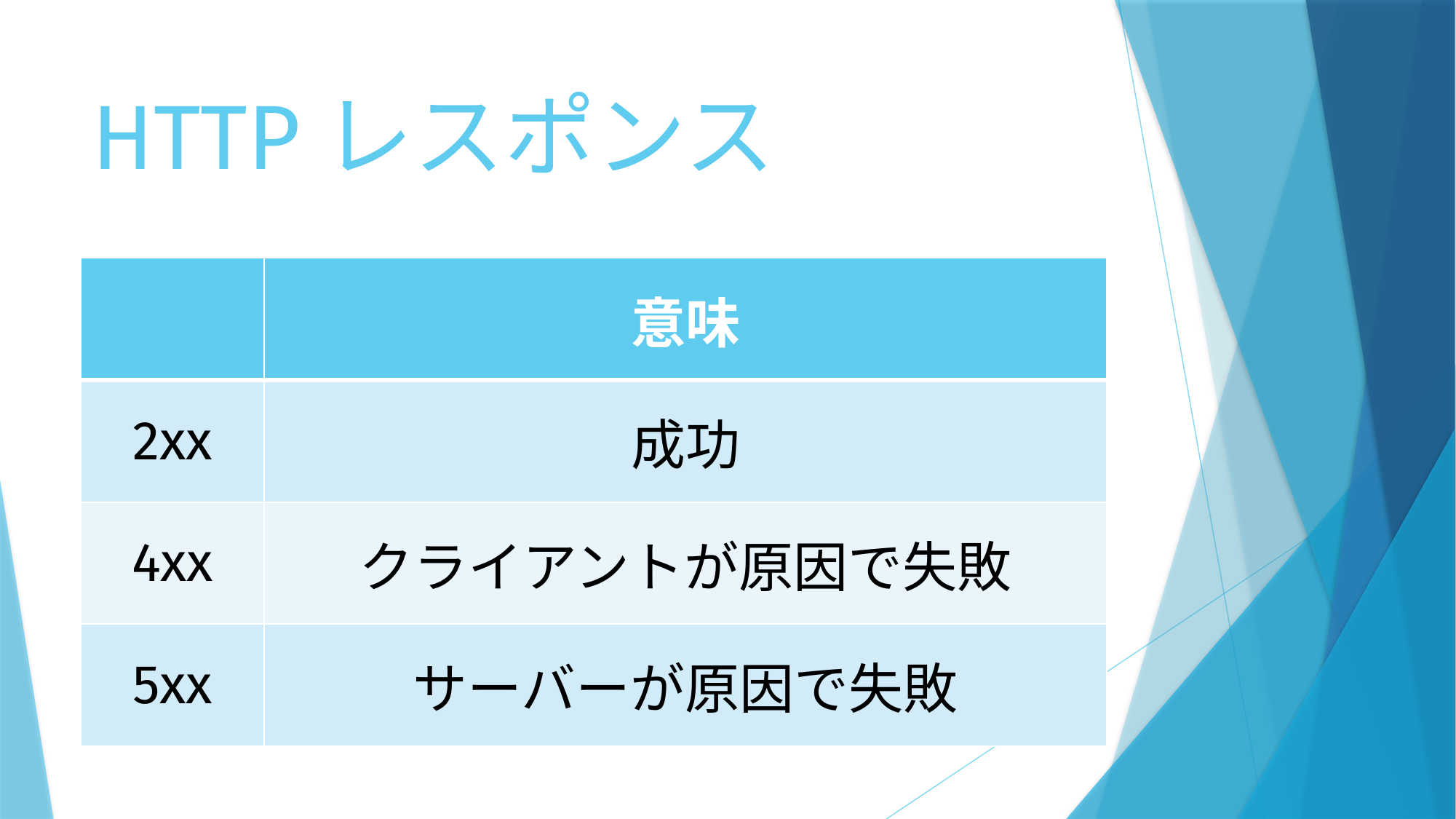

# HTTPレスポンス
|  | 意味 |
| --- | --- |
| 2xx | 成功 |
| 4xx | クライアントが原因で失敗 |
| 5xx | サーバーが原因で失敗 |